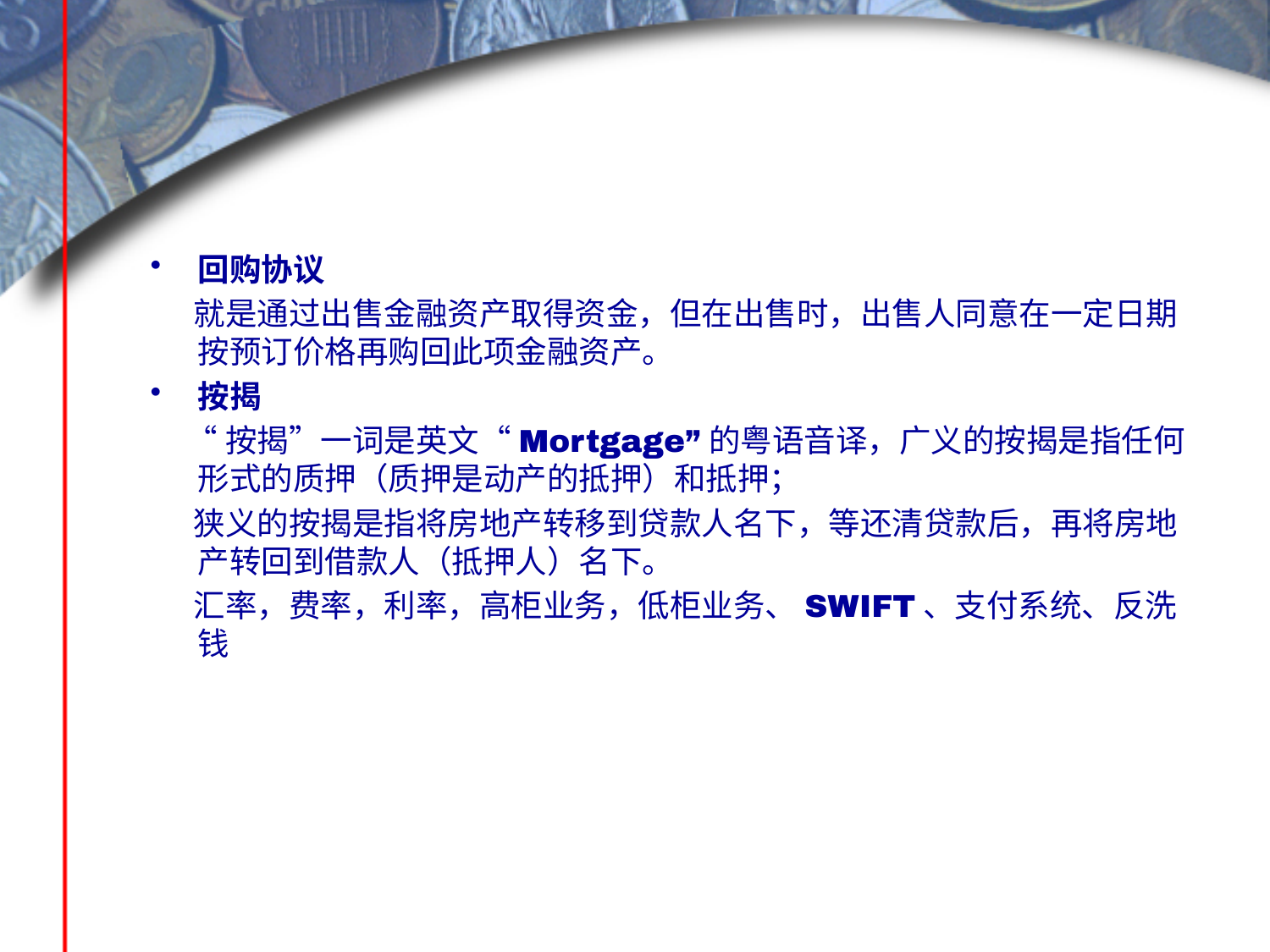

回购协议
     就是通过出售金融资产取得资金，但在出售时，出售人同意在一定日期按预订价格再购回此项金融资产。
按揭
     “按揭”一词是英文“Mortgage”的粤语音译，广义的按揭是指任何形式的质押（质押是动产的抵押）和抵押；
     狭义的按揭是指将房地产转移到贷款人名下，等还清贷款后，再将房地产转回到借款人（抵押人）名下。
     汇率，费率，利率，高柜业务，低柜业务、SWIFT、支付系统、反洗钱